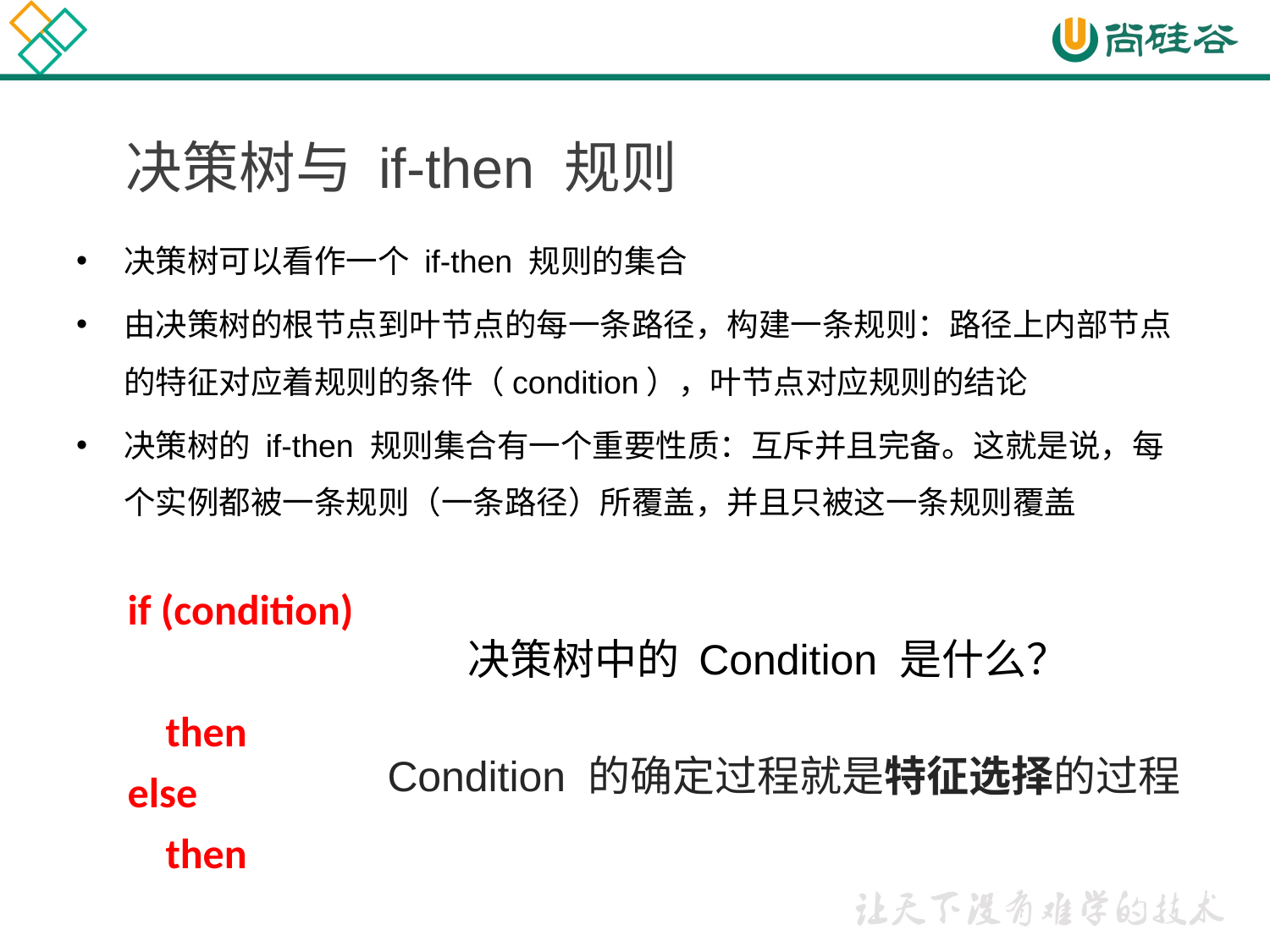

# 决策树与 if-then 规则
决策树可以看作一个 if-then 规则的集合
由决策树的根节点到叶节点的每一条路径，构建一条规则：路径上内部节点的特征对应着规则的条件（condition），叶节点对应规则的结论
决策树的 if-then 规则集合有一个重要性质：互斥并且完备。这就是说，每个实例都被一条规则（一条路径）所覆盖，并且只被这一条规则覆盖
if (condition)
    then
else
    then
决策树中的 Condition 是什么？
Condition 的确定过程就是特征选择的过程